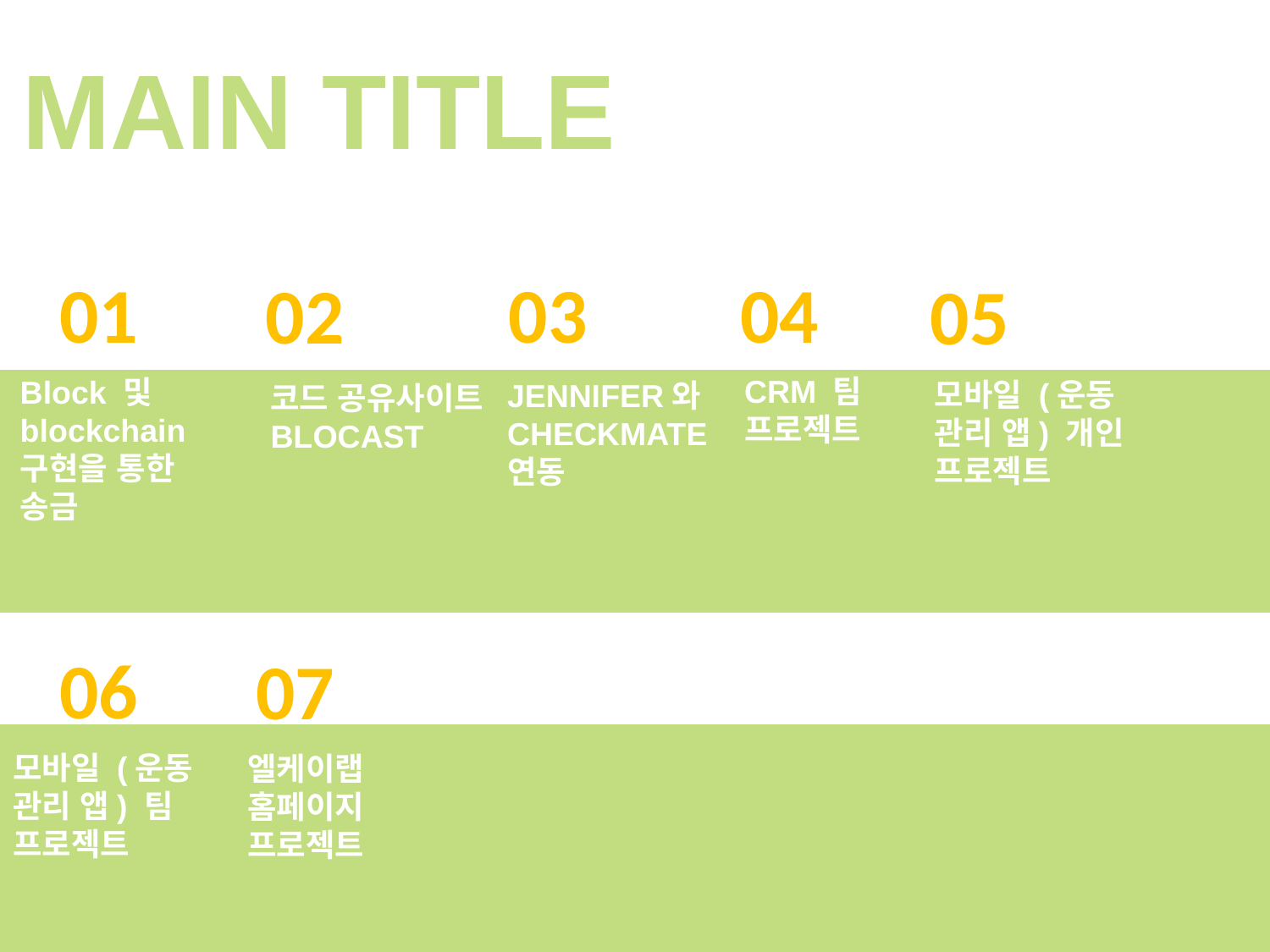

MAIN TITLE
03
01
04
02
05
CRM 팀 프로젝트
Block 및 blockchain 구현을 통한 송금
모바일 (운동 관리 앱) 개인 프로젝트
JENNIFER와 CHECKMATE 연동

코드 공유사이트 BLOCAST
06
07

모바일 (운동 관리 앱) 팀 프로젝트
엘케이랩 홈페이지 프로젝트